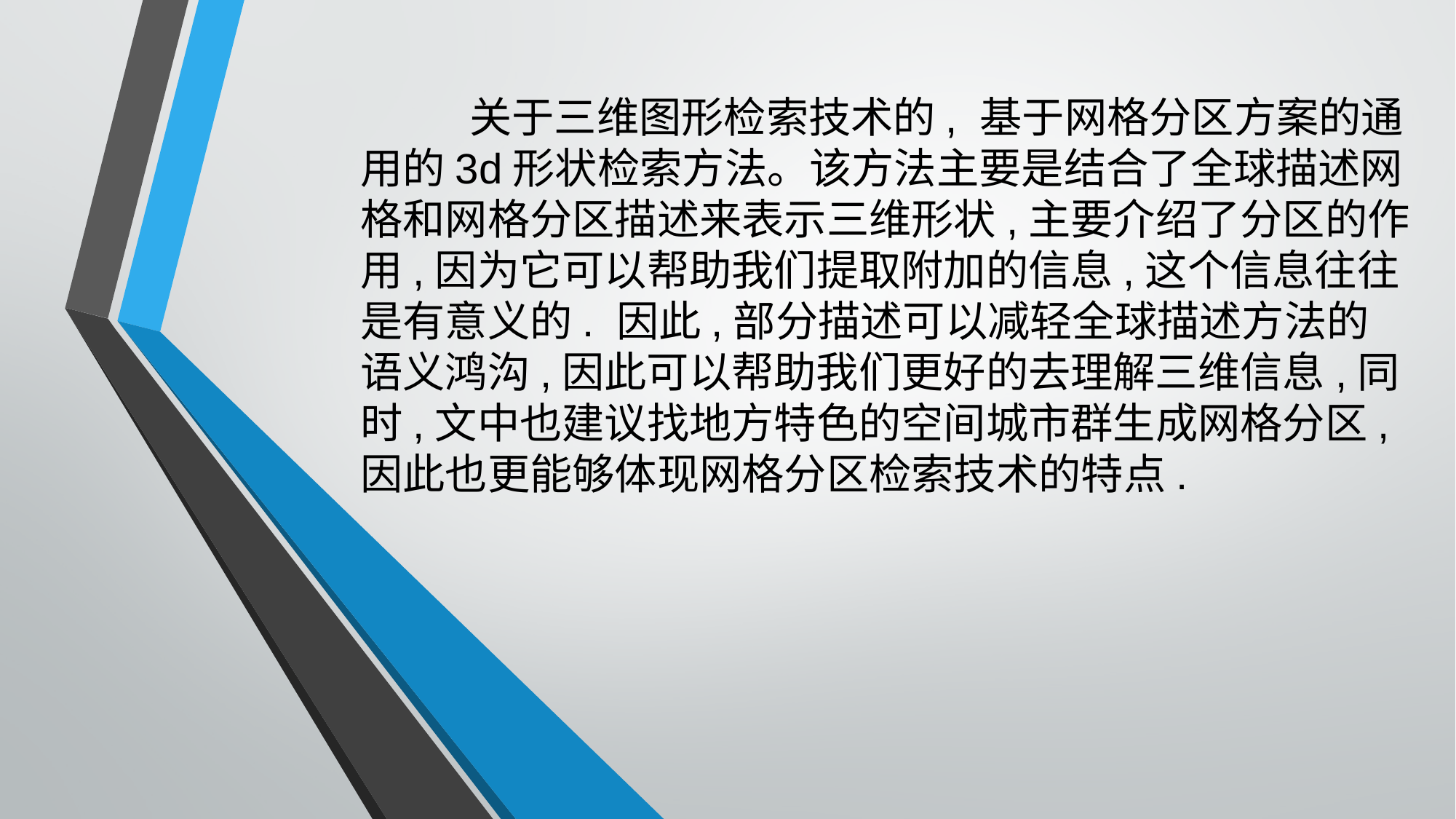

# 关于三维图形检索技术的, 基于网格分区方案的通用的3d形状检索方法。该方法主要是结合了全球描述网格和网格分区描述来表示三维形状,主要介绍了分区的作用,因为它可以帮助我们提取附加的信息,这个信息往往是有意义的. 因此,部分描述可以减轻全球描述方法的语义鸿沟,因此可以帮助我们更好的去理解三维信息,同时,文中也建议找地方特色的空间城市群生成网格分区,因此也更能够体现网格分区检索技术的特点.